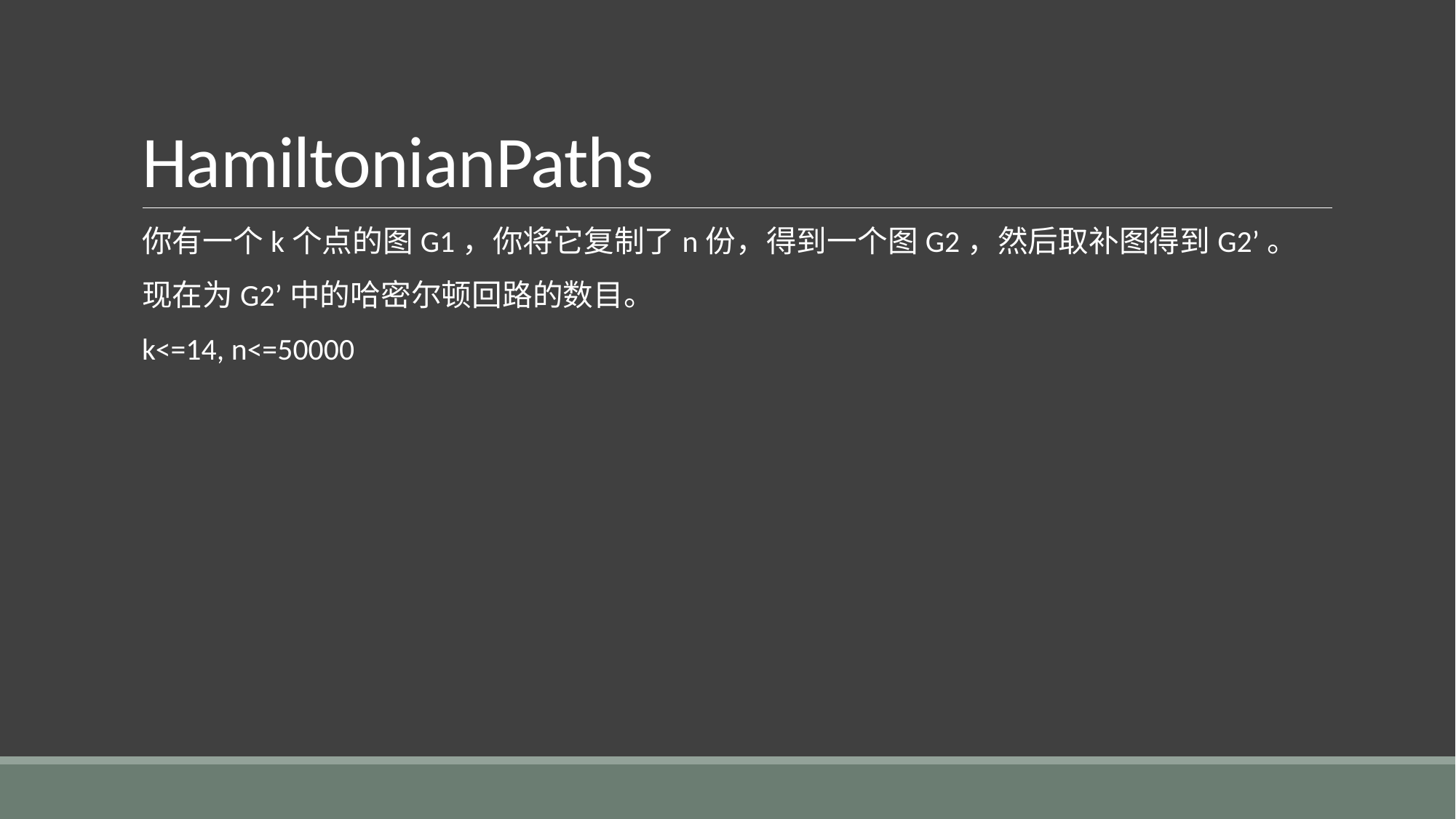

# HamiltonianPaths
你有一个k个点的图G1，你将它复制了n份，得到一个图G2，然后取补图得到G2’。
现在为G2’中的哈密尔顿回路的数目。
k<=14, n<=50000